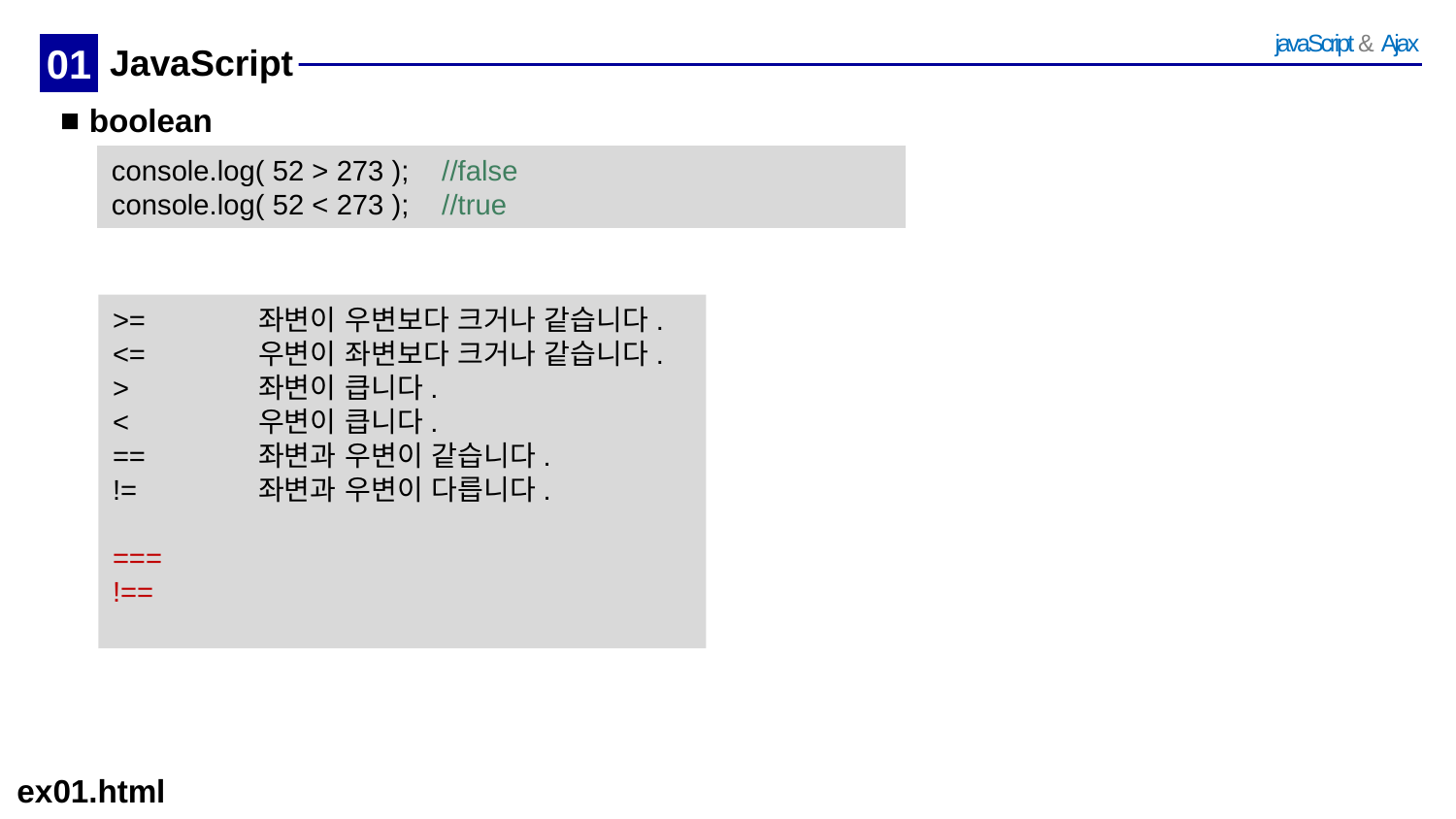

01
# JavaScript
boolean
console.log( 52 > 273 );    //false
console.log( 52 < 273 );    //true
>=	좌변이 우변보다 크거나 같습니다.
<=	우변이 좌변보다 크거나 같습니다.
>	좌변이 큽니다.
<	우변이 큽니다.
==	좌변과 우변이 같습니다.
!=	좌변과 우변이 다릅니다.

===
!==

ex01.html